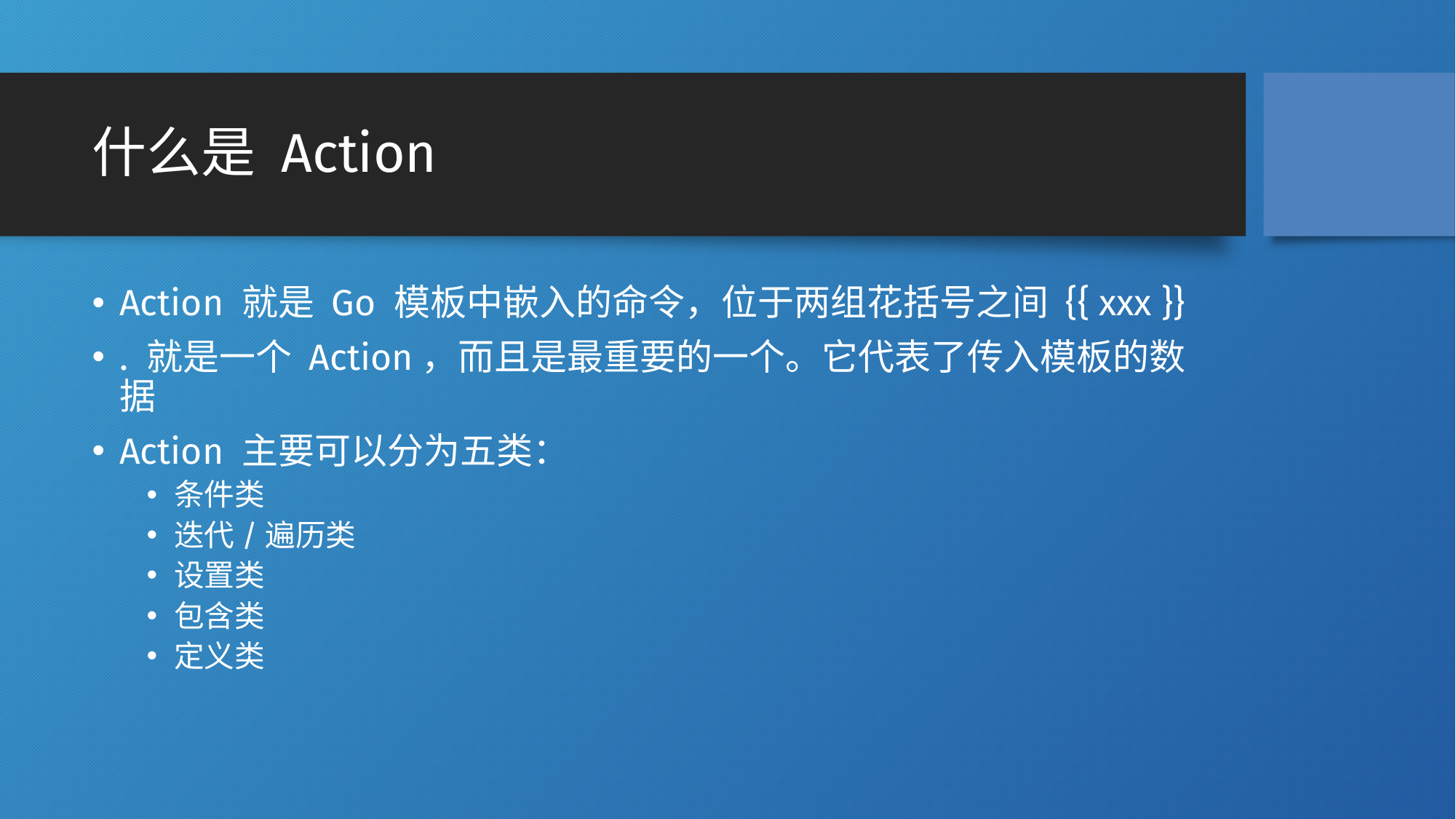

# 什么是 Action
Action 就是 Go 模板中嵌入的命令，位于两组花括号之间 {{ xxx }}
. 就是一个 Action，而且是最重要的一个。它代表了传入模板的数据
Action 主要可以分为五类：
条件类
迭代/遍历类
设置类
包含类
定义类